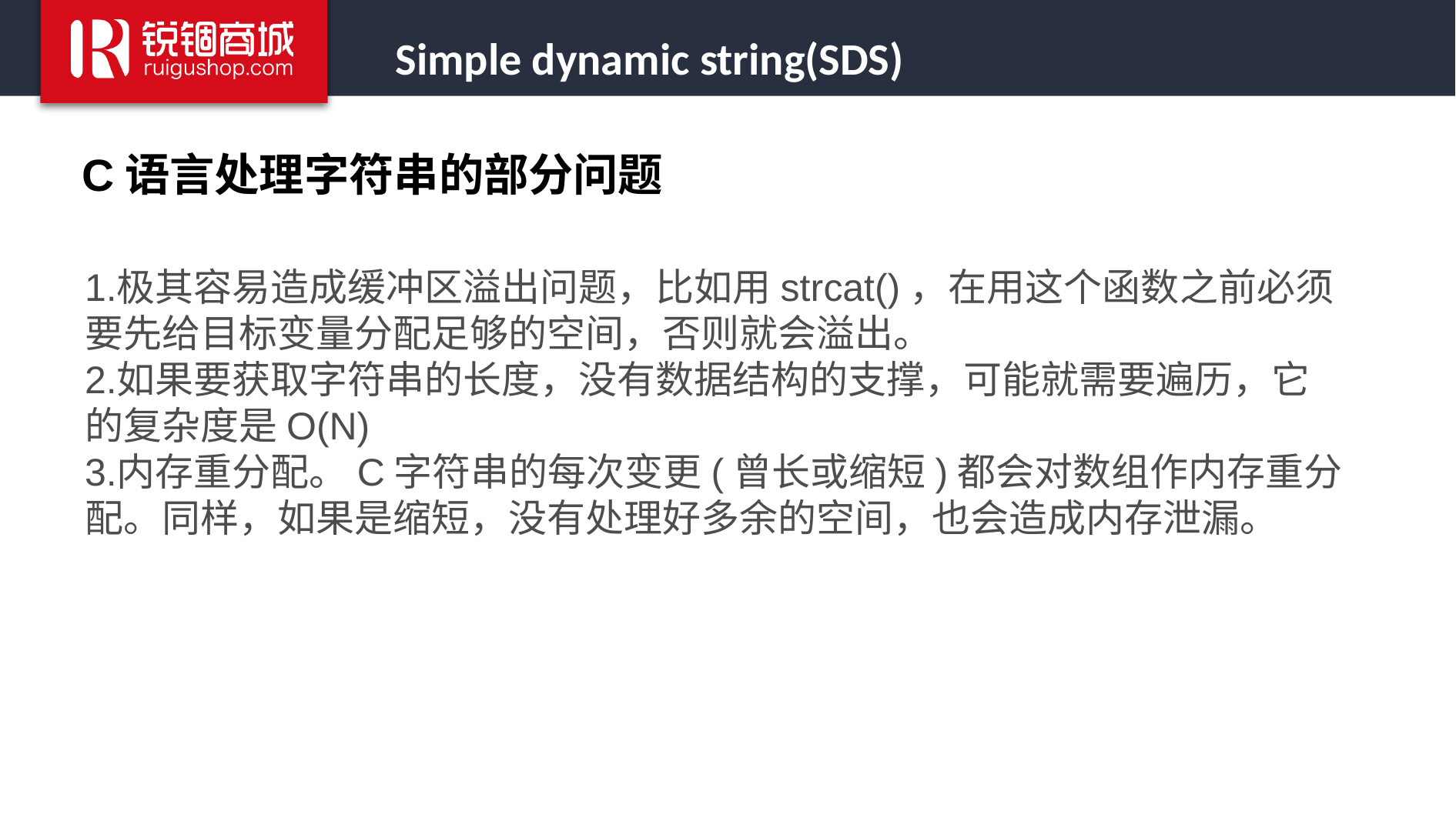

Simple dynamic string(SDS)
C语言处理字符串的部分问题
极其容易造成缓冲区溢出问题，比如用strcat()，在用这个函数之前必须要先给目标变量分配足够的空间，否则就会溢出。
如果要获取字符串的长度，没有数据结构的支撑，可能就需要遍历，它的复杂度是O(N)
内存重分配。C字符串的每次变更(曾长或缩短)都会对数组作内存重分配。同样，如果是缩短，没有处理好多余的空间，也会造成内存泄漏。